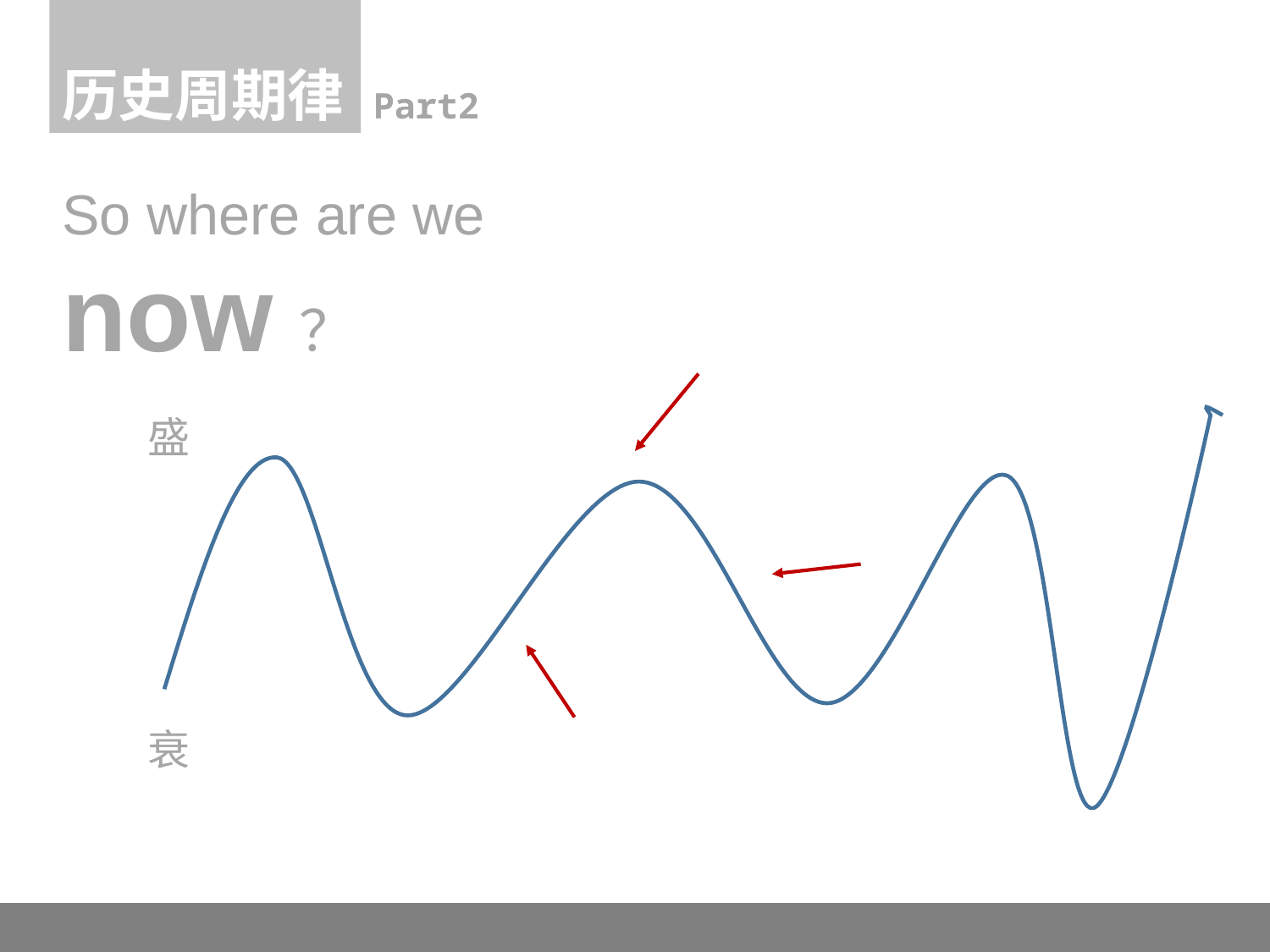

1945年7月
历史周期律
Part2
So where are we now？
盛

衰